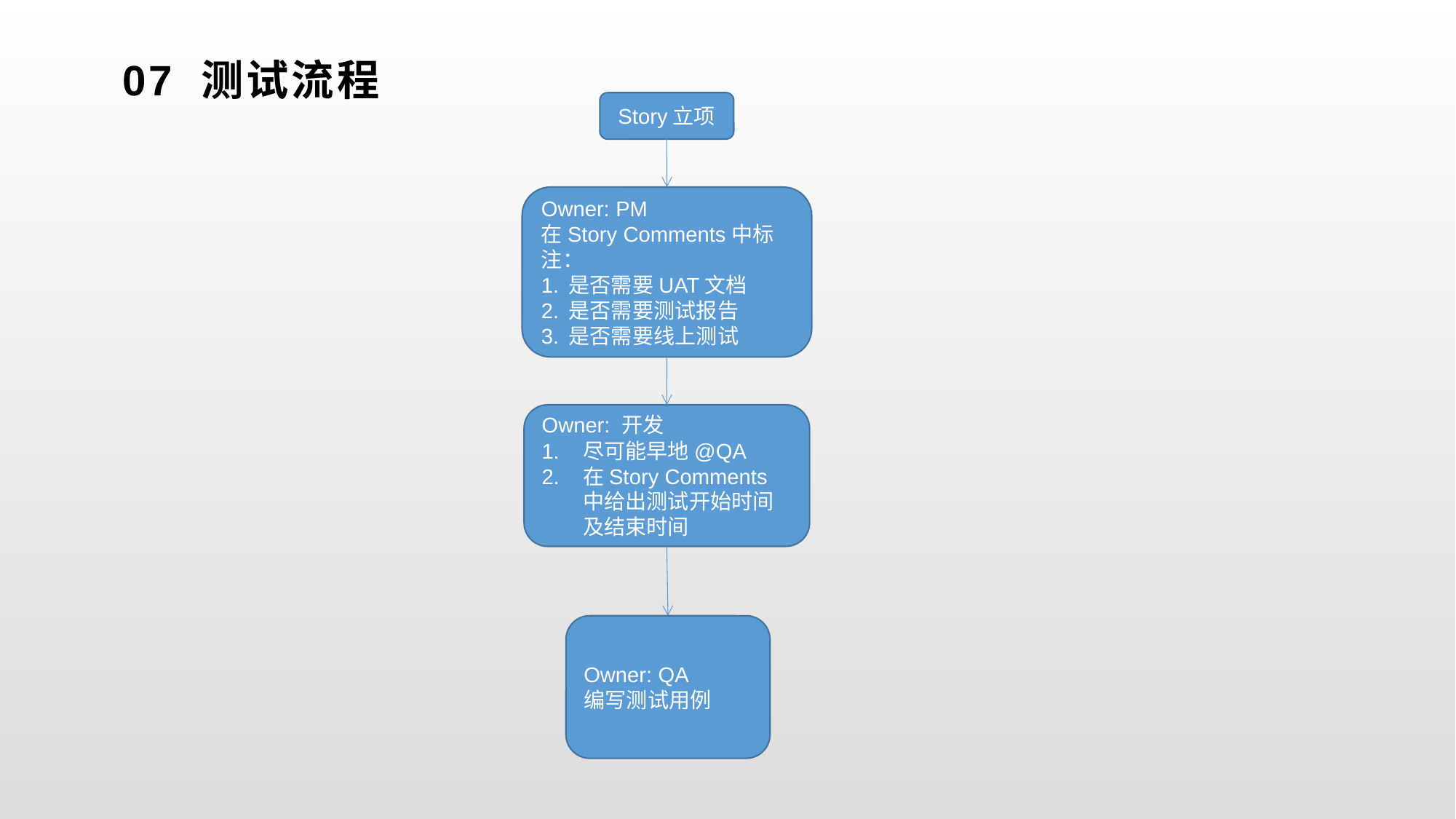

# 07 测试流程
Story立项
Owner: PM
在Story Comments中标注：
是否需要UAT文档
是否需要测试报告
是否需要线上测试
Owner: 开发
尽可能早地@QA
在Story Comments中给出测试开始时间及结束时间
Owner: QA
编写测试用例
22